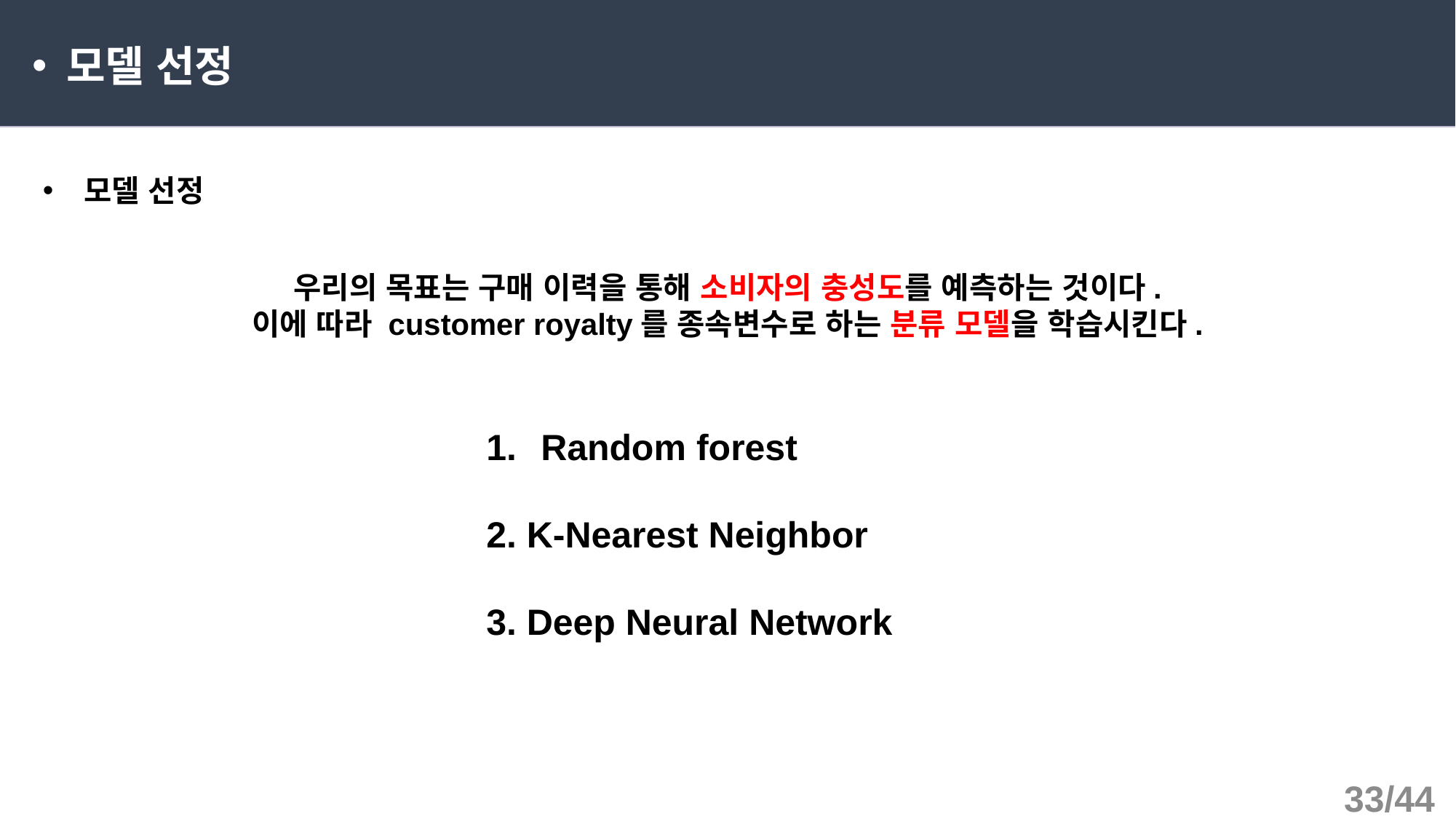

모델 선정
모델 선정
우리의 목표는 구매 이력을 통해 소비자의 충성도를 예측하는 것이다.
이에 따라 customer royalty를 종속변수로 하는 분류 모델을 학습시킨다.

Random forest

2. K-Nearest Neighbor

3. Deep Neural Network
33/44